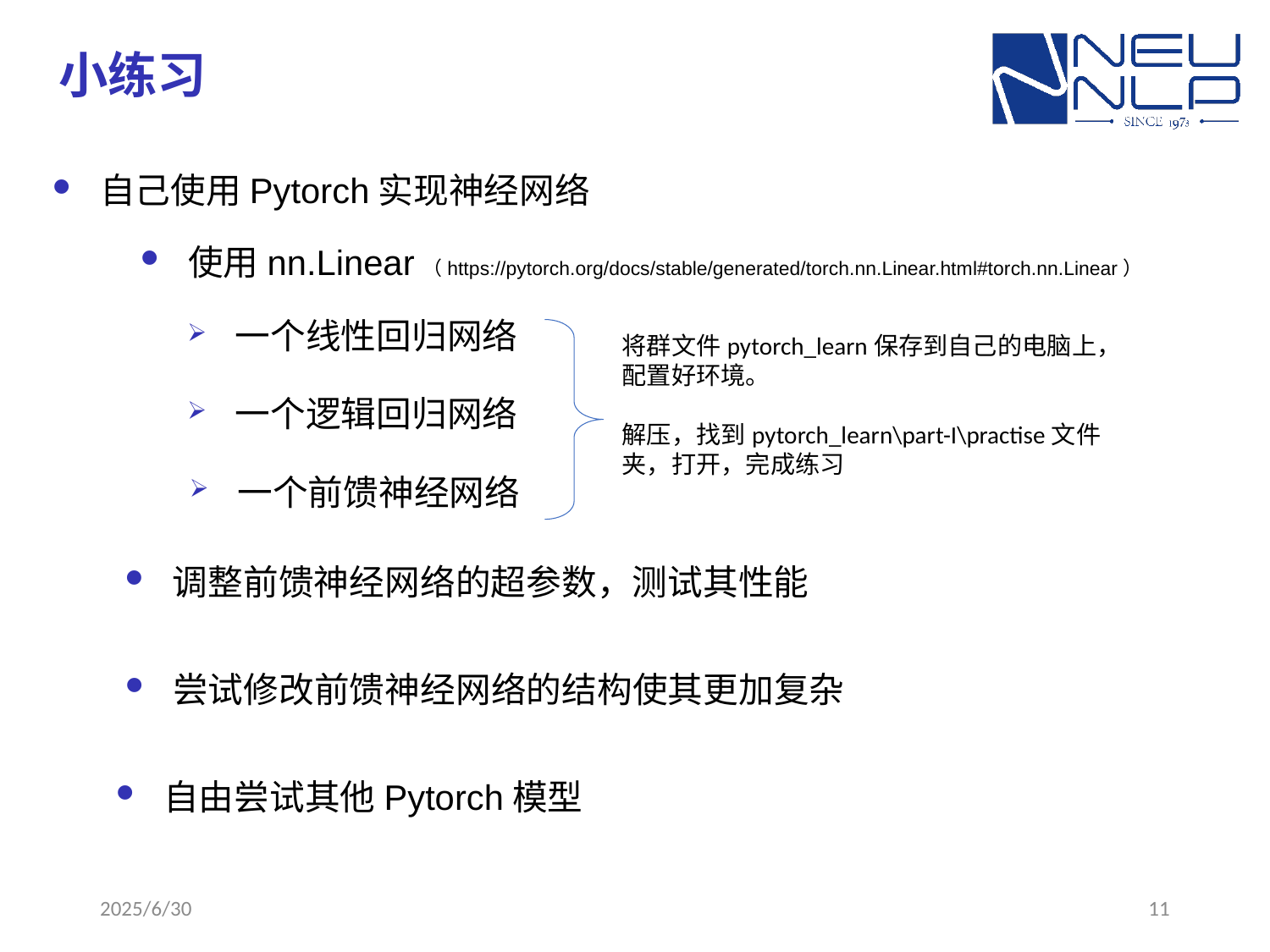

# 小练习
自己使用Pytorch实现神经网络
使用nn.Linear（https://pytorch.org/docs/stable/generated/torch.nn.Linear.html#torch.nn.Linear）
一个线性回归网络

将群文件pytorch_learn保存到自己的电脑上，配置好环境。

解压，找到pytorch_learn\part-I\practise文件夹，打开，完成练习
一个逻辑回归网络
一个前馈神经网络
调整前馈神经网络的超参数，测试其性能
尝试修改前馈神经网络的结构使其更加复杂
自由尝试其他Pytorch模型
2025/6/30
11